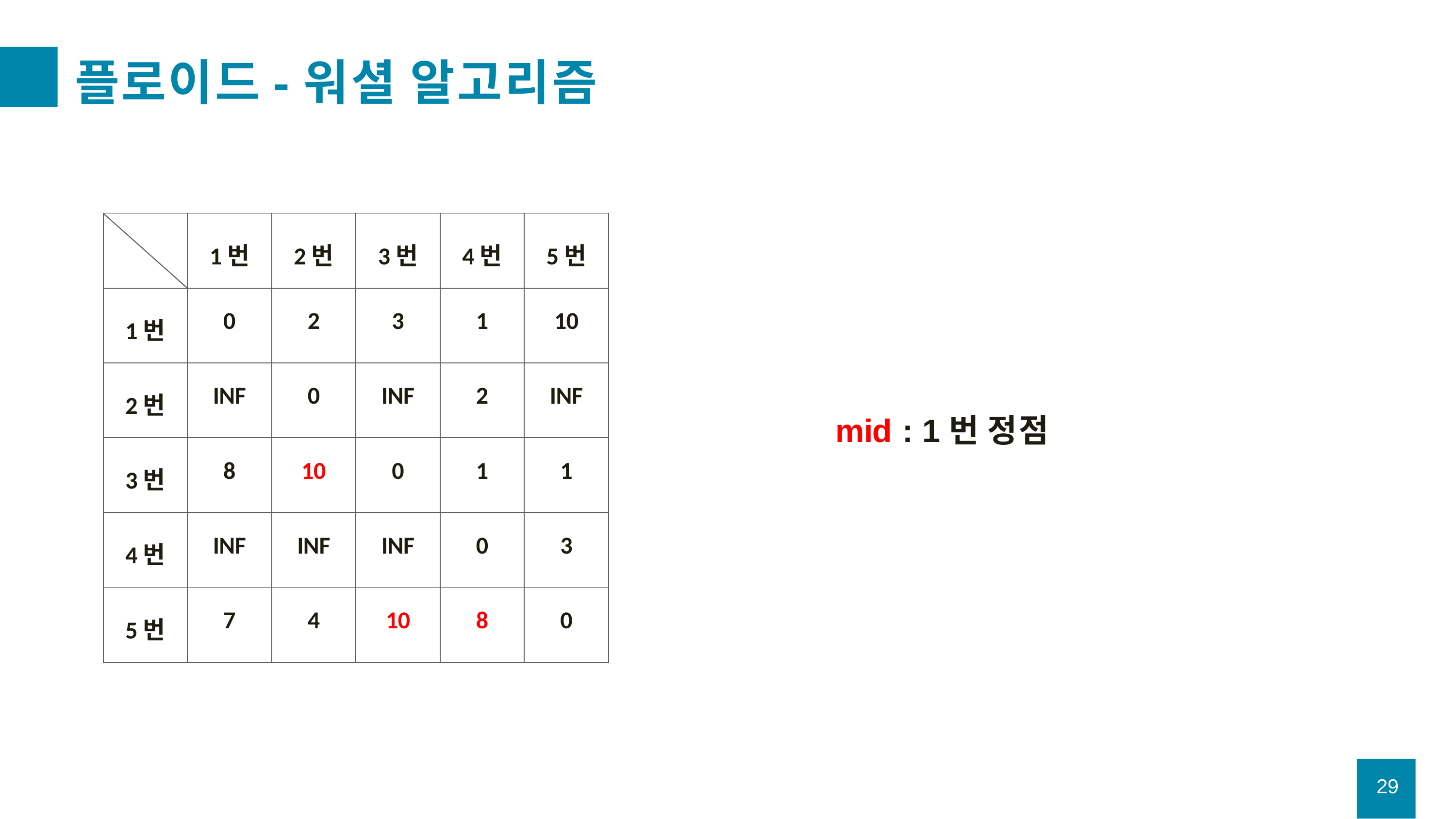

# 플로이드-워셜 알고리즘
|  | 1번 | 2번 | 3번 | 4번 | 5번 |
| --- | --- | --- | --- | --- | --- |
| 1번 | 0 | 2 | 3 | 1 | 10 |
| 2번 | INF | 0 | INF | 2 | INF |
| 3번 | 8 | 10 | 0 | 1 | 1 |
| 4번 | INF | INF | INF | 0 | 3 |
| 5번 | 7 | 4 | 10 | 8 | 0 |

mid	: 1번 정점
29